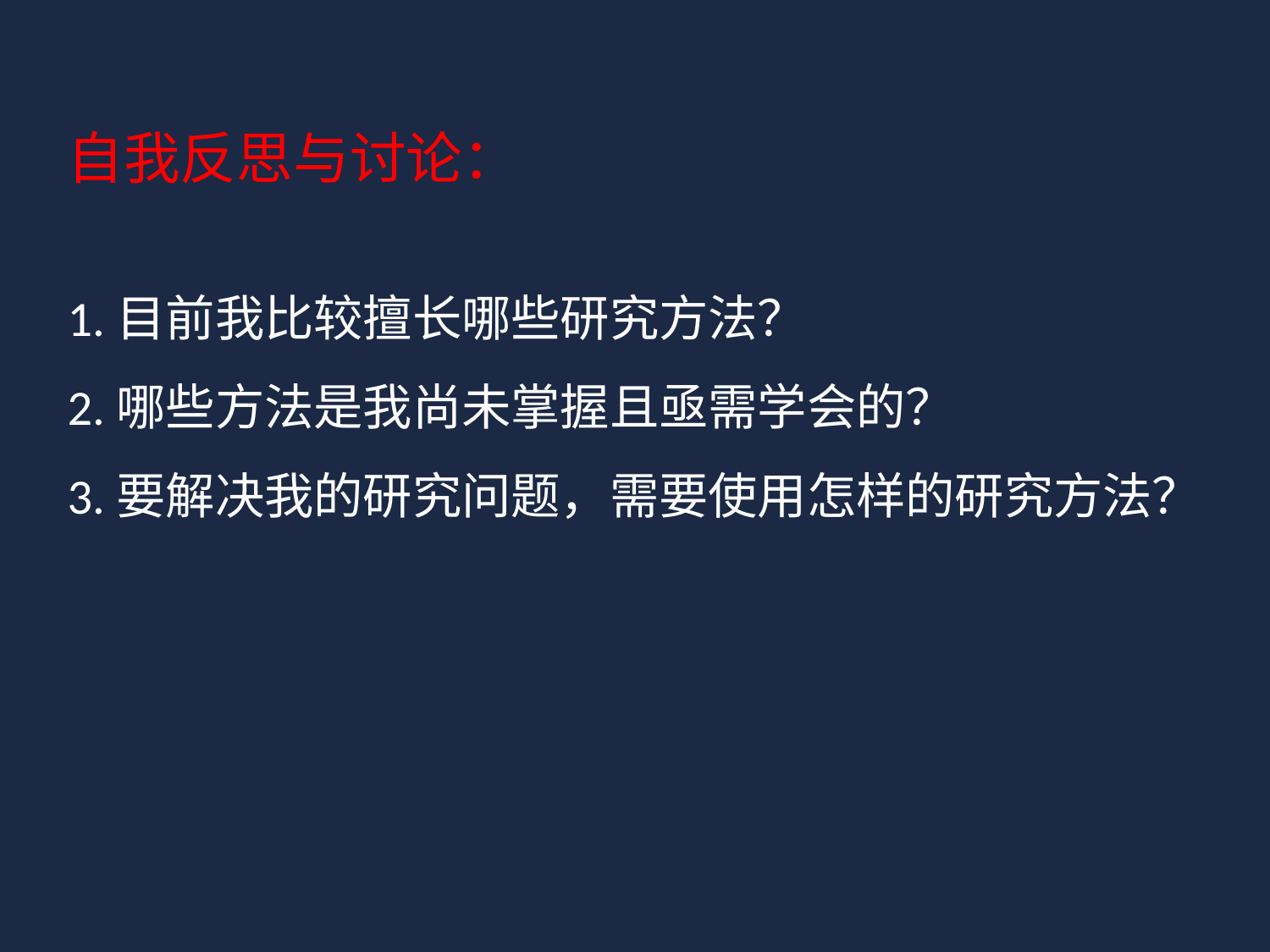

自我反思与讨论：

1.目前我比较擅长哪些研究方法？
2.哪些方法是我尚未掌握且亟需学会的？
3.要解决我的研究问题，需要使用怎样的研究方法？